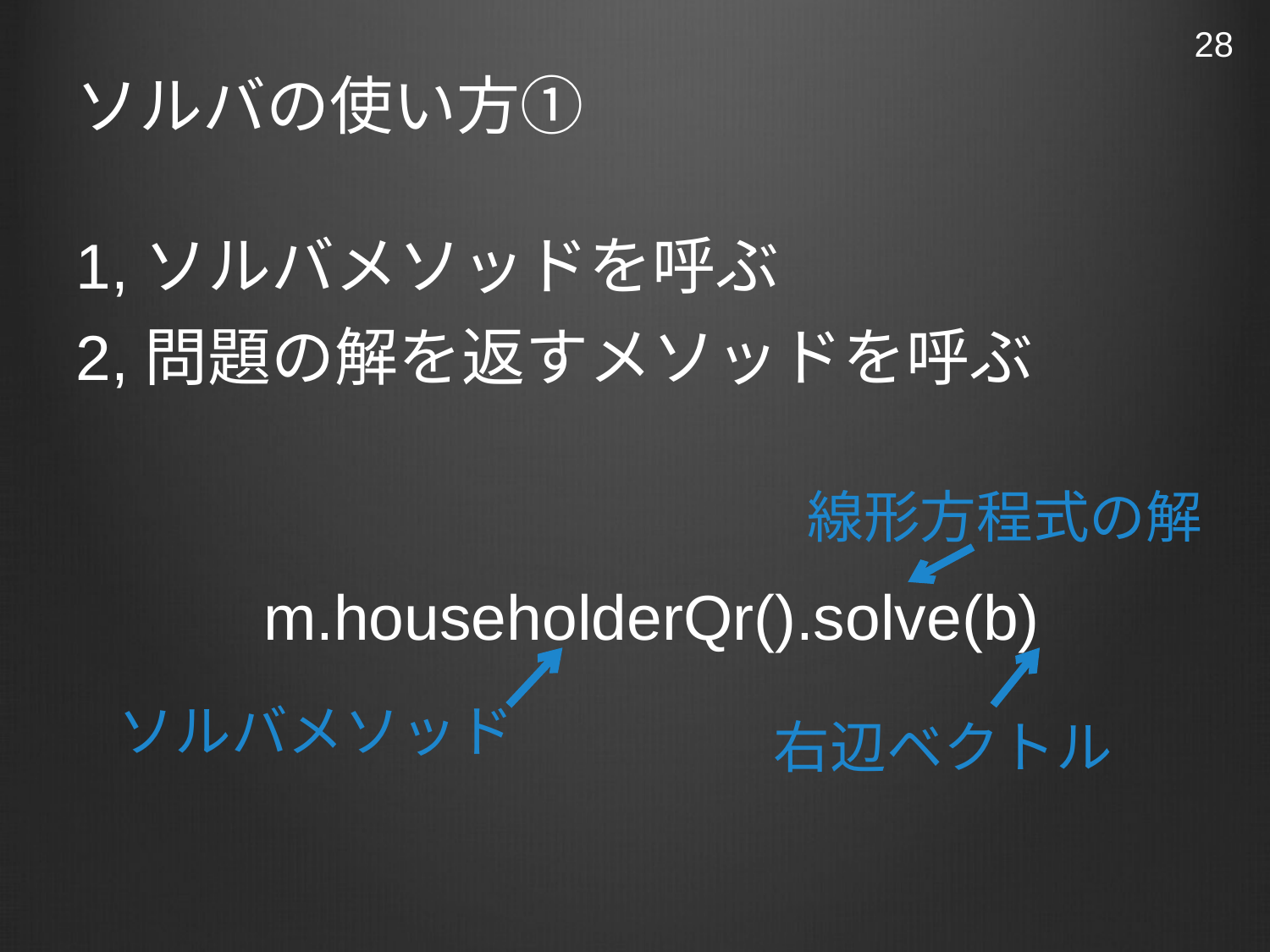

ソルバの使い方①
28
1,ソルバメソッドを呼ぶ
2,問題の解を返すメソッドを呼ぶ
線形方程式の解
m.householderQr().solve(b)
ソルバメソッド
右辺ベクトル